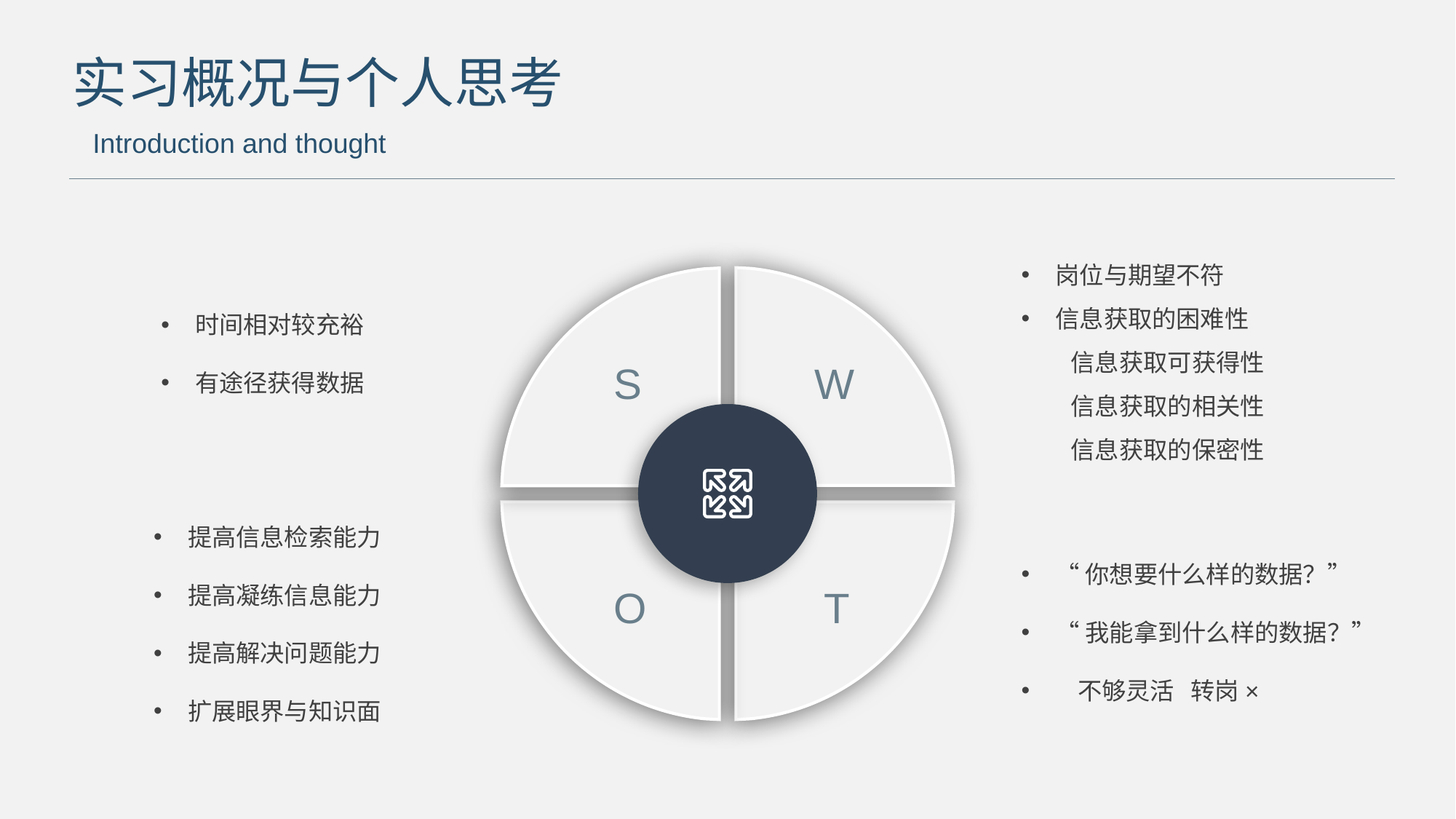

实习概况与个人思考
Introduction and thought
岗位与期望不符
信息获取的困难性
        信息获取可获得性
        信息获取的相关性
        信息获取的保密性

时间相对较充裕
有途径获得数据
S
W

提高信息检索能力
提高凝练信息能力
提高解决问题能力
扩展眼界与知识面

O
T
“你想要什么样的数据？”
“我能拿到什么样的数据？”
   不够灵活   转岗×